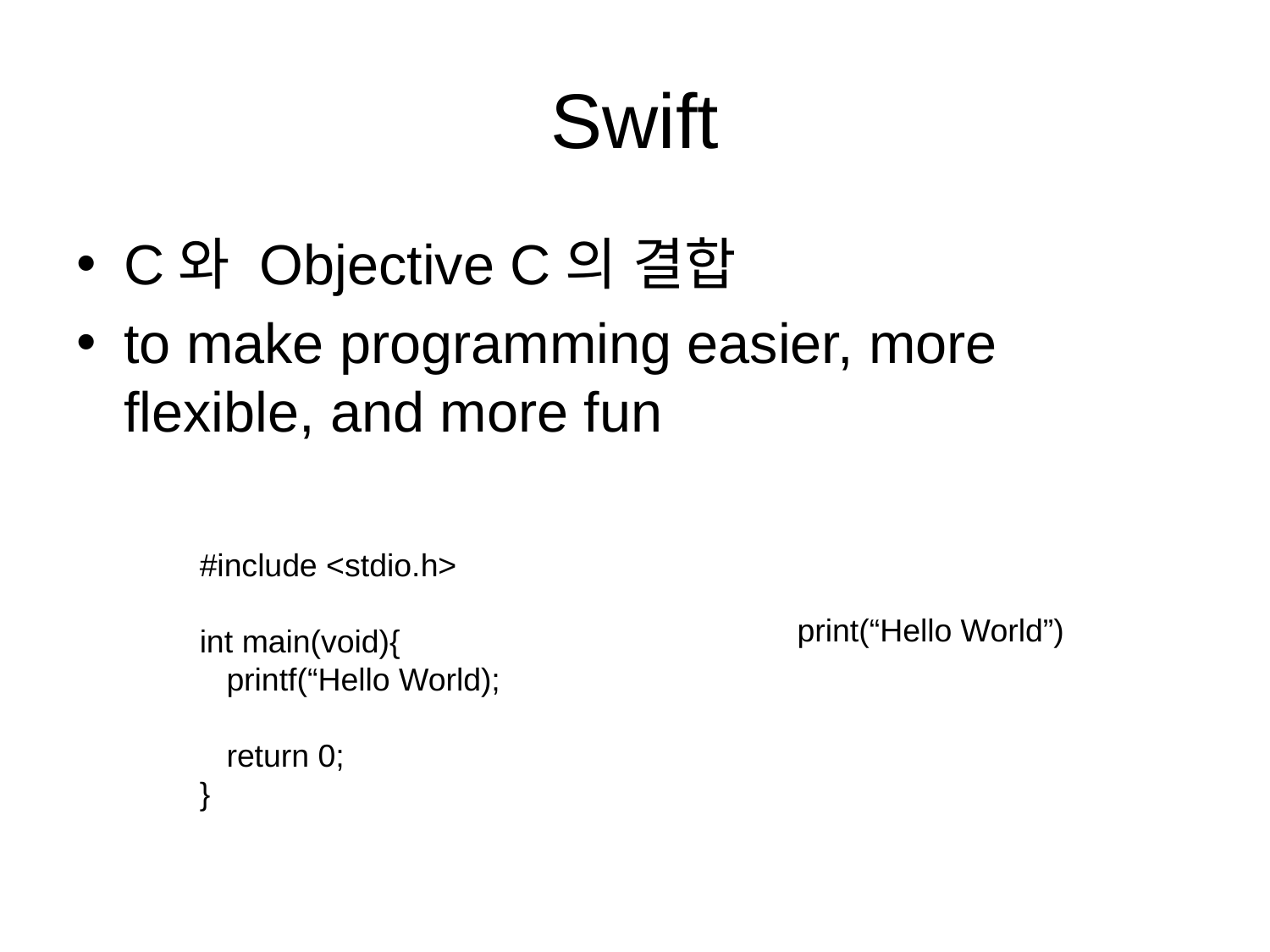

# Swift
C와 Objective C의 결합
to make programming easier, more flexible, and more fun

#include <stdio.h>

int main(void){
   printf(“Hello World);

   return 0;
}

print(“Hello World”)